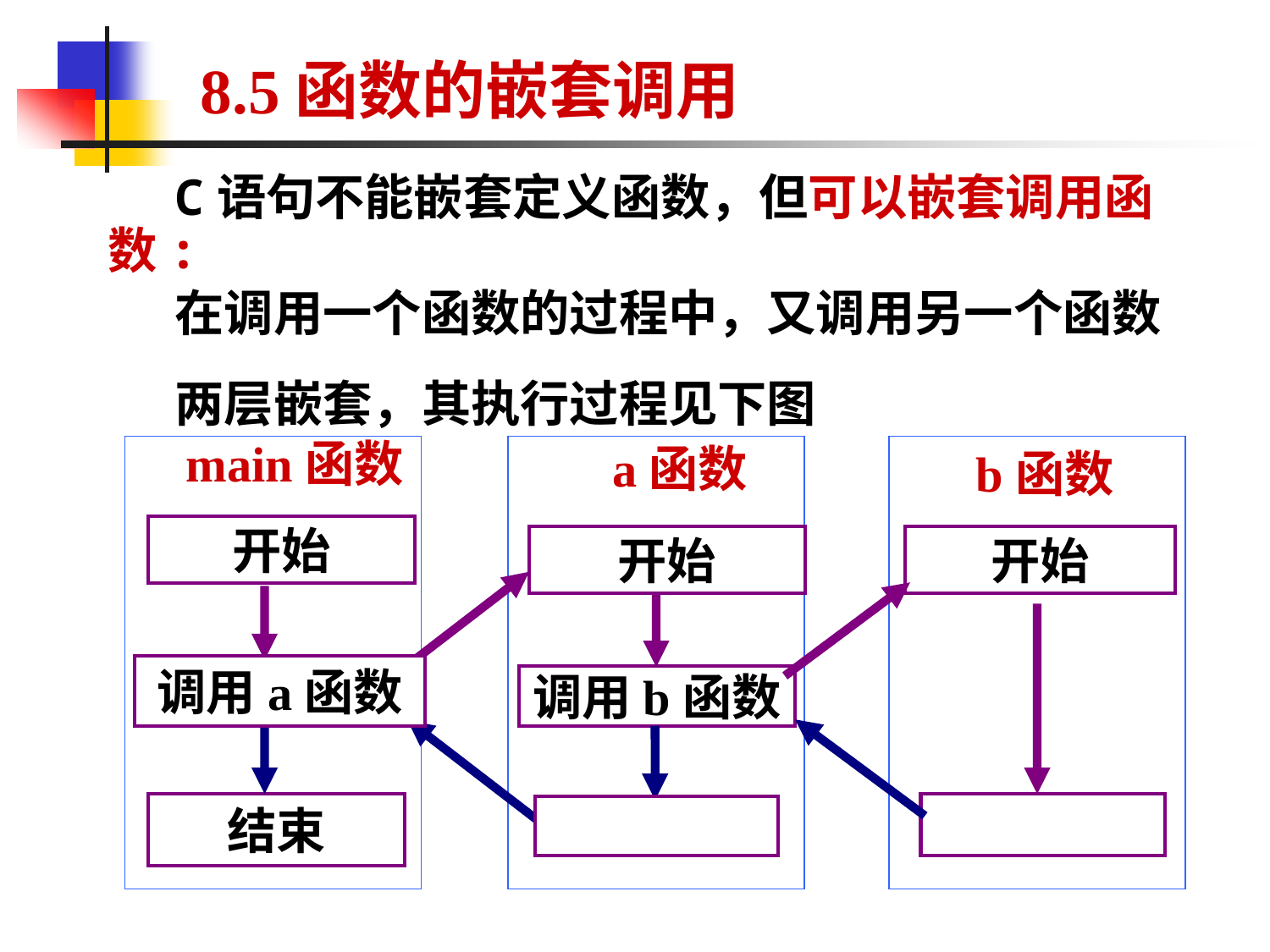

# 8.5函数的嵌套调用
C语句不能嵌套定义函数，但可以嵌套调用函数:
在调用一个函数的过程中，又调用另一个函数

两层嵌套，其执行过程见下图
a函数

main函数

b函数
开始
开始
开始

调用a函数
调用b函数

结束